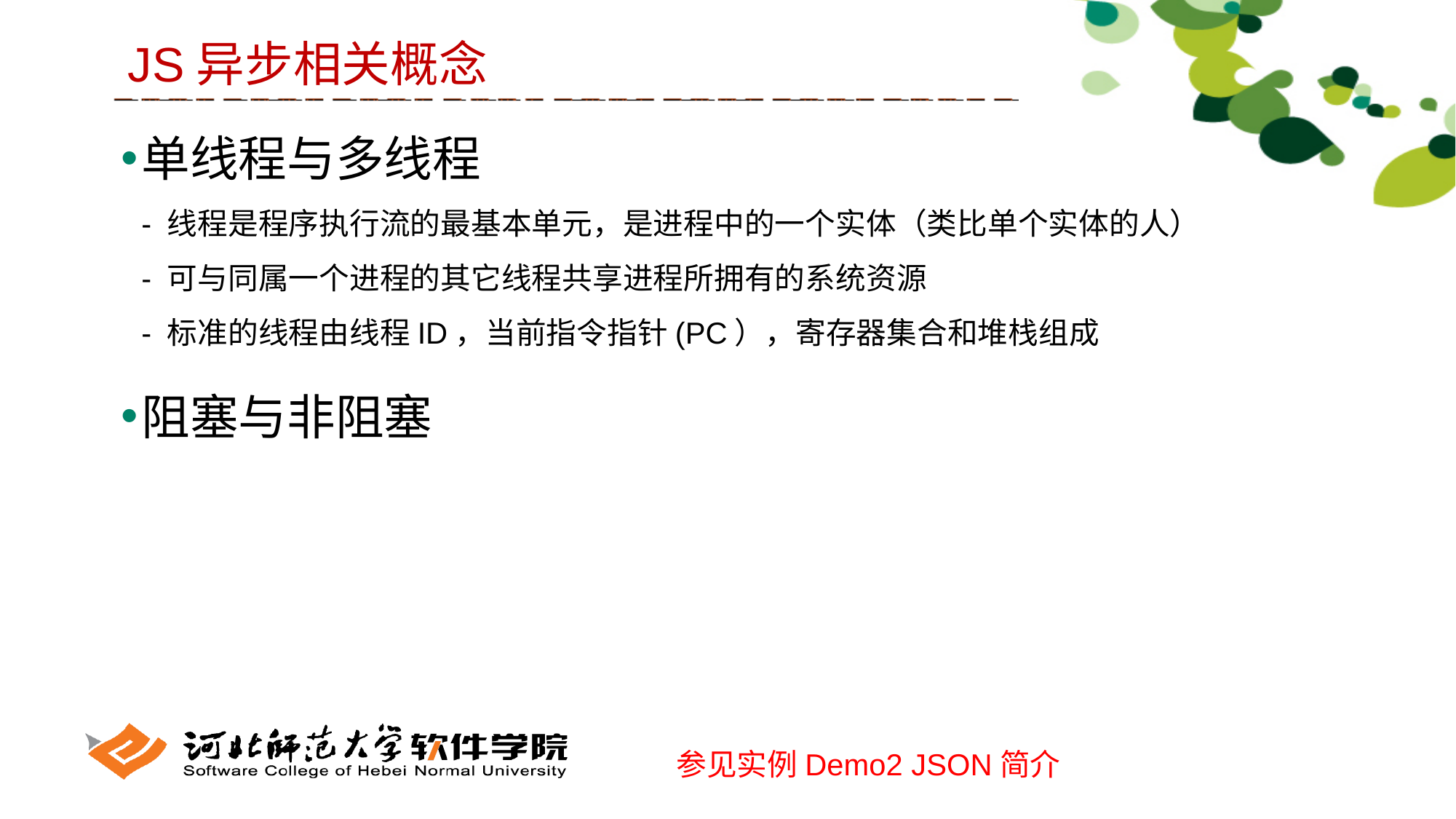

JS异步相关概念
单线程与多线程
- 线程是程序执行流的最基本单元，是进程中的一个实体（类比单个实体的人）
- 可与同属一个进程的其它线程共享进程所拥有的系统资源
- 标准的线程由线程ID，当前指令指针(PC），寄存器集合和堆栈组成
阻塞与非阻塞
参见实例Demo2 JSON简介